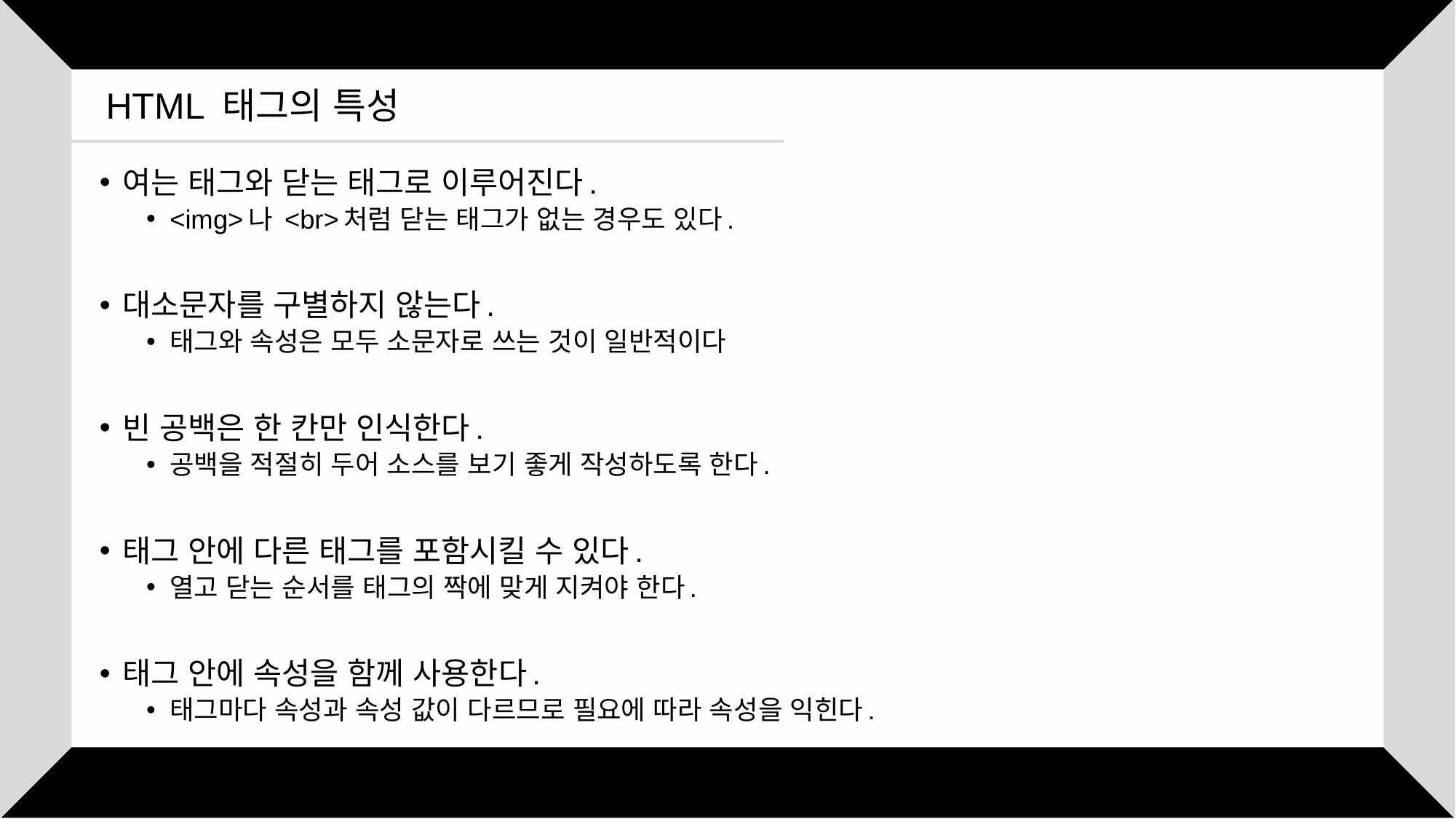

HTML 태그의 특성
여는 태그와 닫는 태그로 이루어진다.
<img>나 <br>처럼 닫는 태그가 없는 경우도 있다.

대소문자를 구별하지 않는다.
태그와 속성은 모두 소문자로 쓰는 것이 일반적이다

빈 공백은 한 칸만 인식한다.
공백을 적절히 두어 소스를 보기 좋게 작성하도록 한다.

태그 안에 다른 태그를 포함시킬 수 있다.
열고 닫는 순서를 태그의 짝에 맞게 지켜야 한다.

태그 안에 속성을 함께 사용한다.
태그마다 속성과 속성 값이 다르므로 필요에 따라 속성을 익힌다.